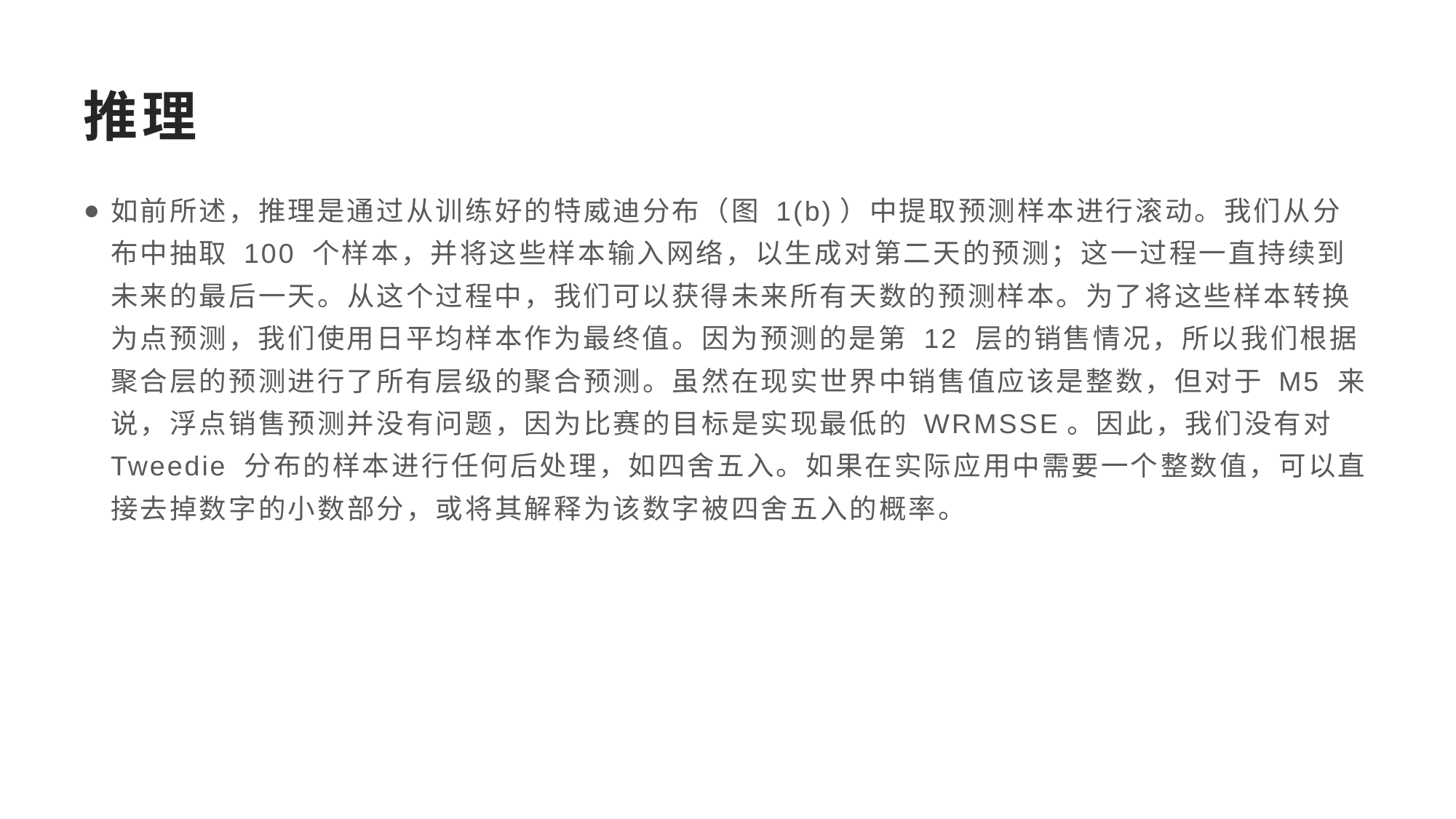

# 推理
如前所述，推理是通过从训练好的特威迪分布（图 1(b)）中提取预测样本进行滚动。我们从分布中抽取 100 个样本，并将这些样本输入网络，以生成对第二天的预测；这一过程一直持续到未来的最后一天。从这个过程中，我们可以获得未来所有天数的预测样本。为了将这些样本转换为点预测，我们使用日平均样本作为最终值。因为预测的是第 12 层的销售情况，所以我们根据聚合层的预测进行了所有层级的聚合预测。虽然在现实世界中销售值应该是整数，但对于 M5 来说，浮点销售预测并没有问题，因为比赛的目标是实现最低的 WRMSSE。因此，我们没有对 Tweedie 分布的样本进行任何后处理，如四舍五入。如果在实际应用中需要一个整数值，可以直接去掉数字的小数部分，或将其解释为该数字被四舍五入的概率。